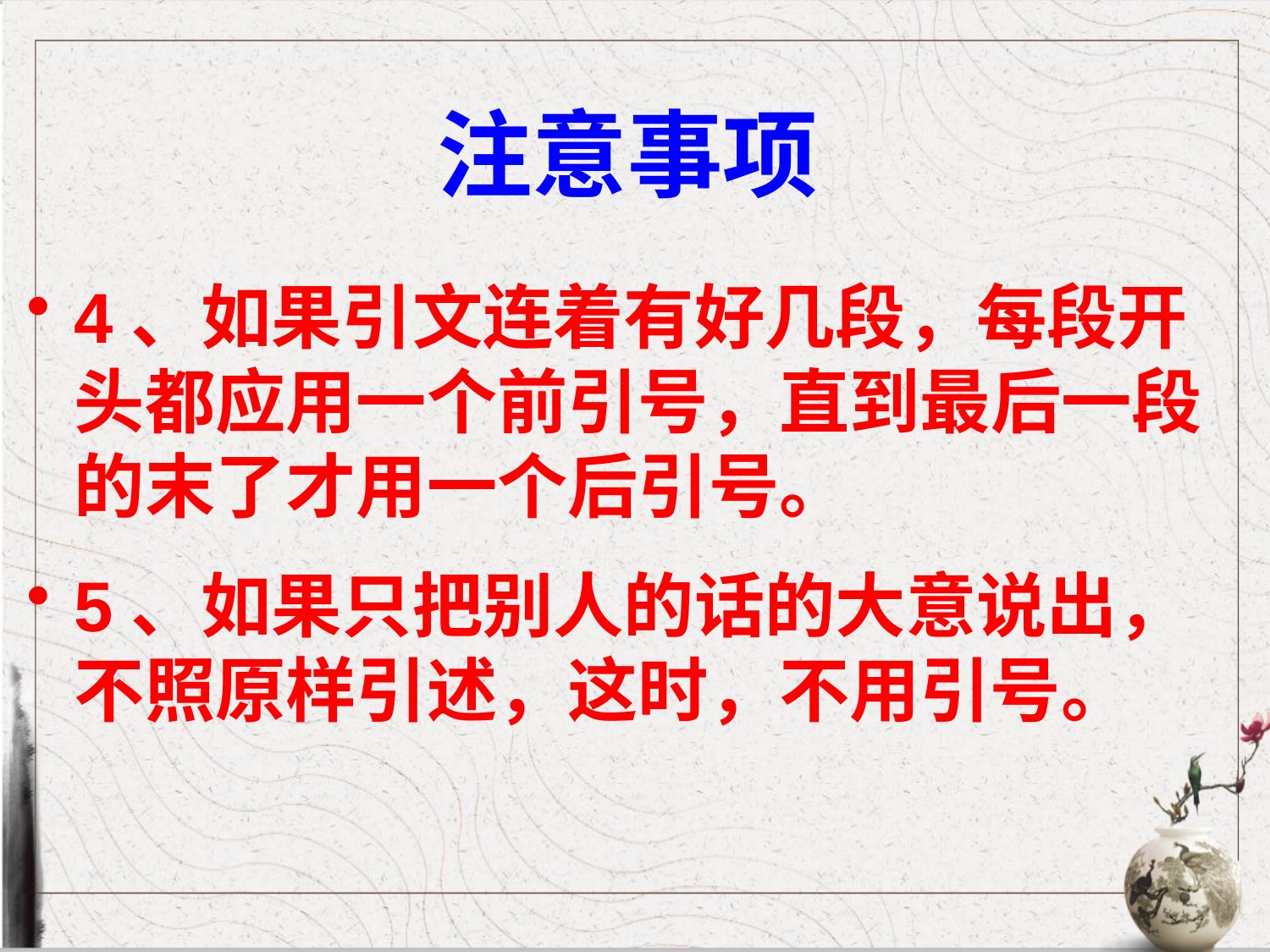

# 注意事项
4、如果引文连着有好几段，每段开头都应用一个前引号，直到最后一段的末了才用一个后引号。
5、如果只把别人的话的大意说出，不照原样引述，这时，不用引号。